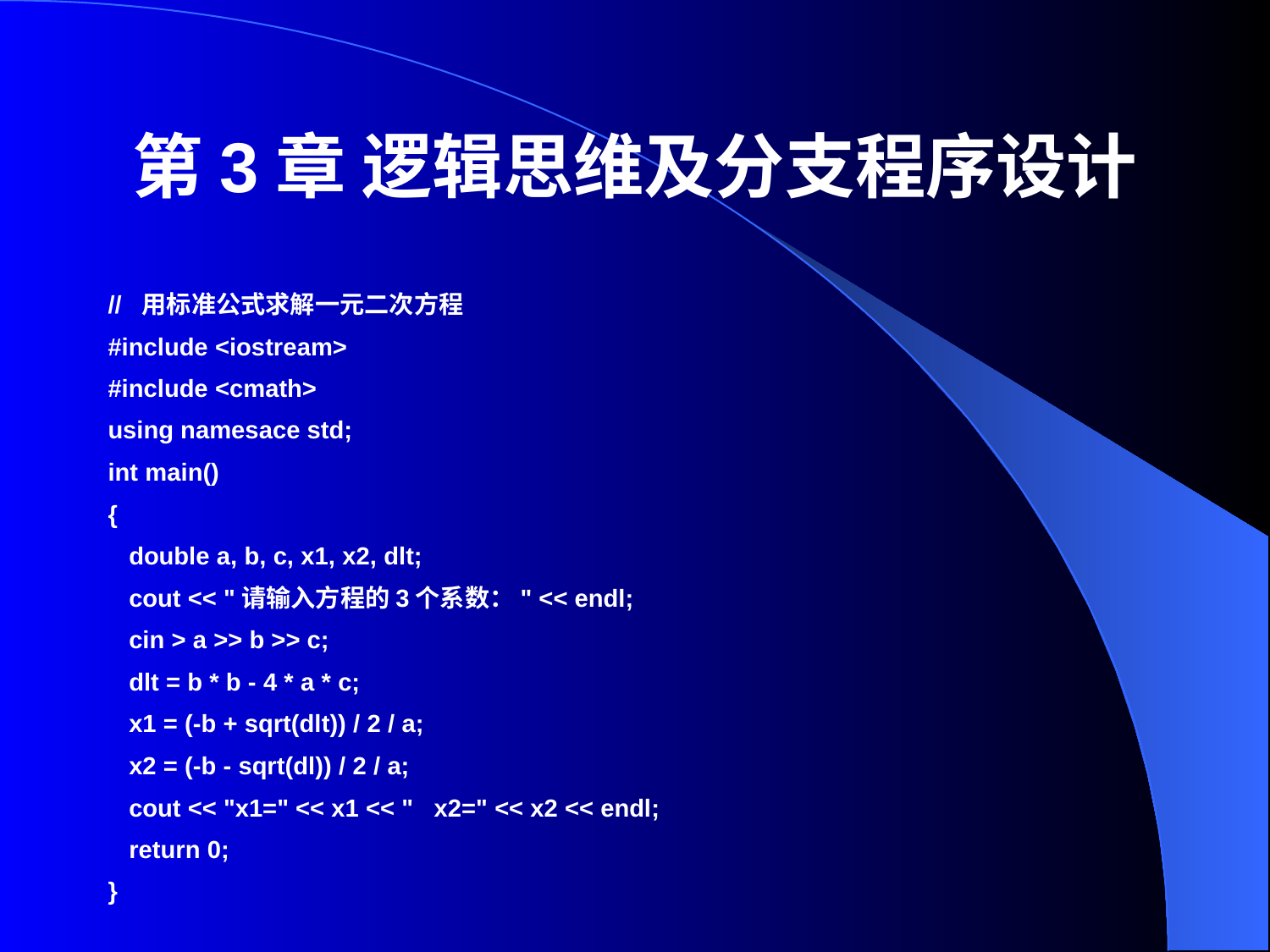

# 第3章 逻辑思维及分支程序设计
//  用标准公式求解一元二次方程
#include <iostream>
#include <cmath>
using namesace std;
int main()
{
   double a, b, c, x1, x2, dlt;
   cout << "请输入方程的3个系数：" << endl;
   cin > a >> b >> c;
   dlt = b * b - 4 * a * c;
   x1 = (-b + sqrt(dlt)) / 2 / a;
   x2 = (-b - sqrt(dl)) / 2 / a;
   cout << "x1=" << x1 << "   x2=" << x2 << endl;
   return 0;
}